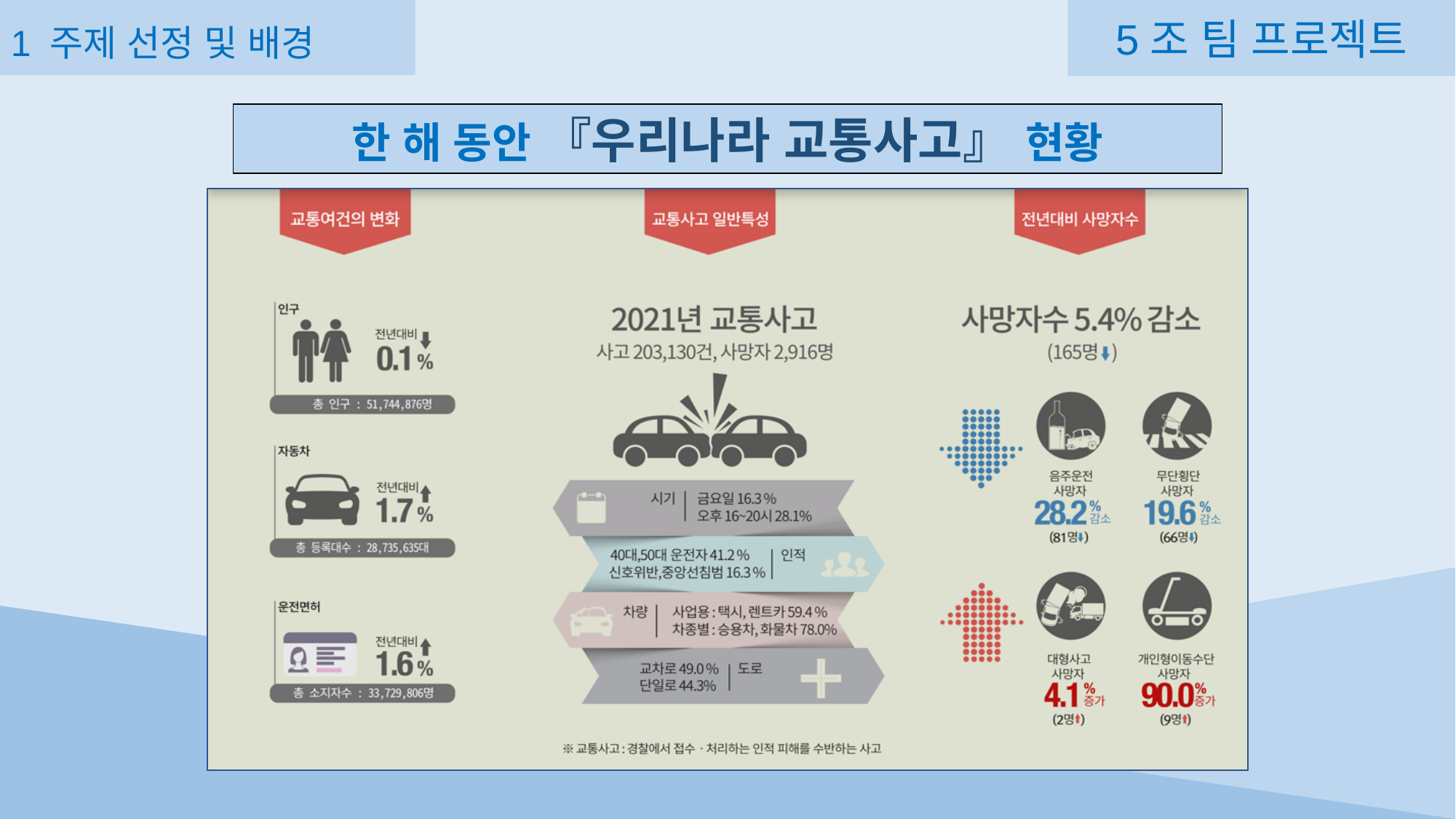

5조 팀 프로젝트
1 주제 선정 및 배경
한 해 동안 『우리나라 교통사고』 현황